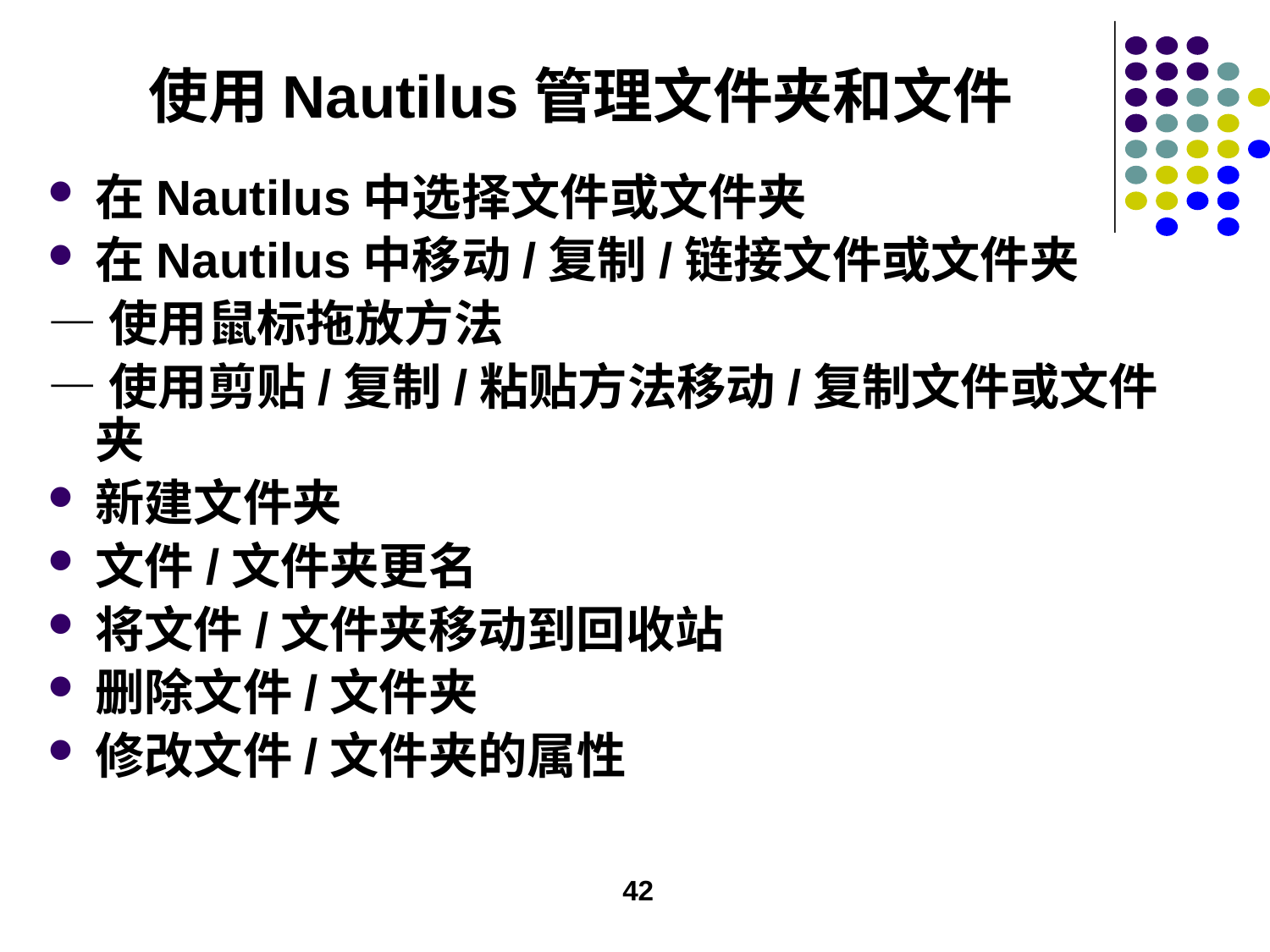

# 使用Nautilus管理文件夹和文件
在Nautilus中选择文件或文件夹
在Nautilus中移动/复制/链接文件或文件夹
—使用鼠标拖放方法
—使用剪贴/复制/粘贴方法移动/复制文件或文件夹
新建文件夹
文件/文件夹更名
将文件/文件夹移动到回收站
删除文件/文件夹
修改文件/文件夹的属性
42